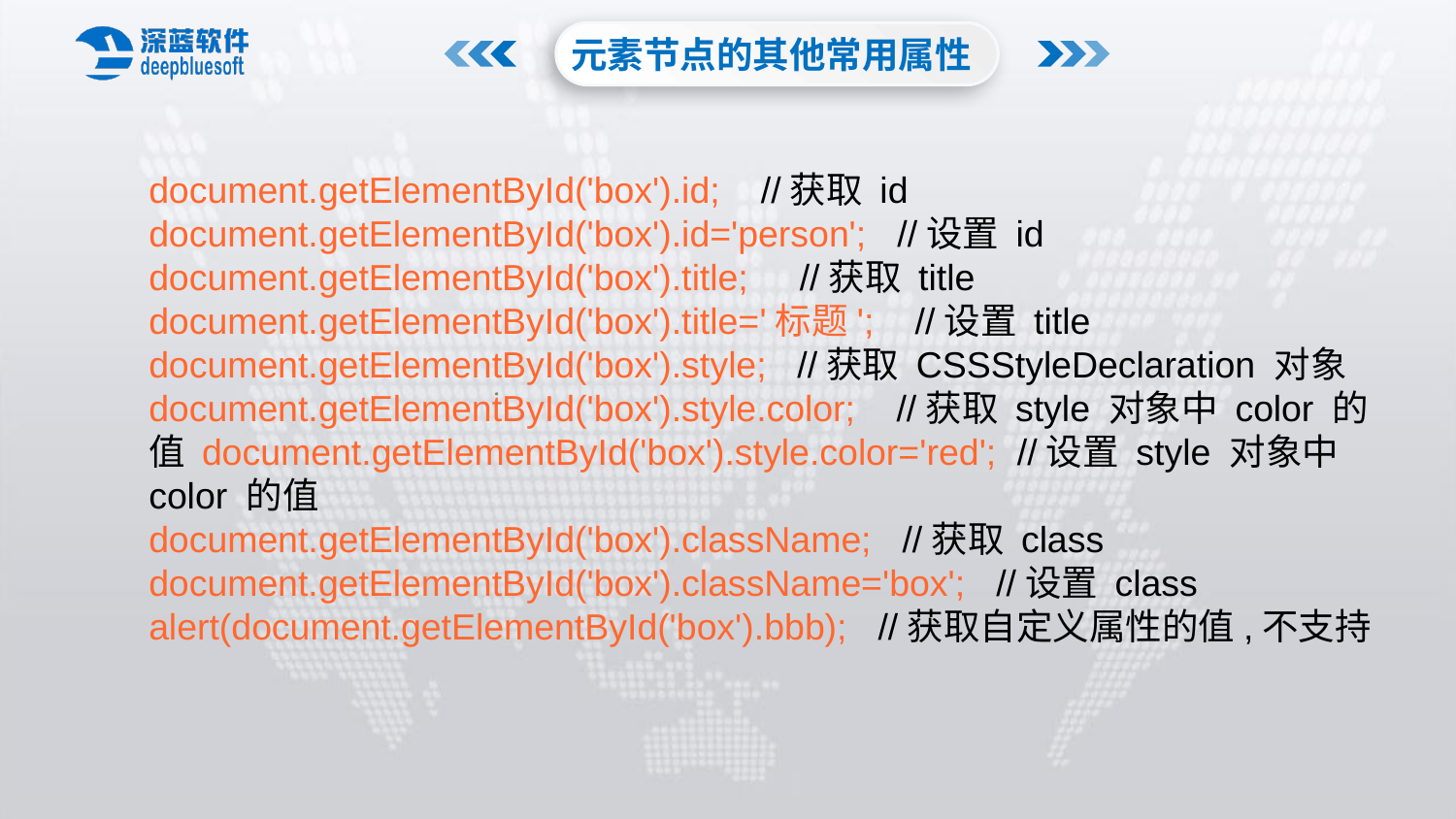

元素节点的其他常用属性

document.getElementById('box').id;    //获取 id document.getElementById('box').id='person';   //设置 id
document.getElementById('box').title;     //获取 title document.getElementById('box').title='标题';    //设置 title
document.getElementById('box').style;   //获取 CSSStyleDeclaration 对象 document.getElementById('box').style.color;    //获取 style 对象中 color 的值 document.getElementById('box').style.color='red';  //设置 style 对象中 color 的值
document.getElementById('box').className;   //获取 class document.getElementById('box').className='box';   //设置 class
alert(document.getElementById('box').bbb);   //获取自定义属性的值,不支持